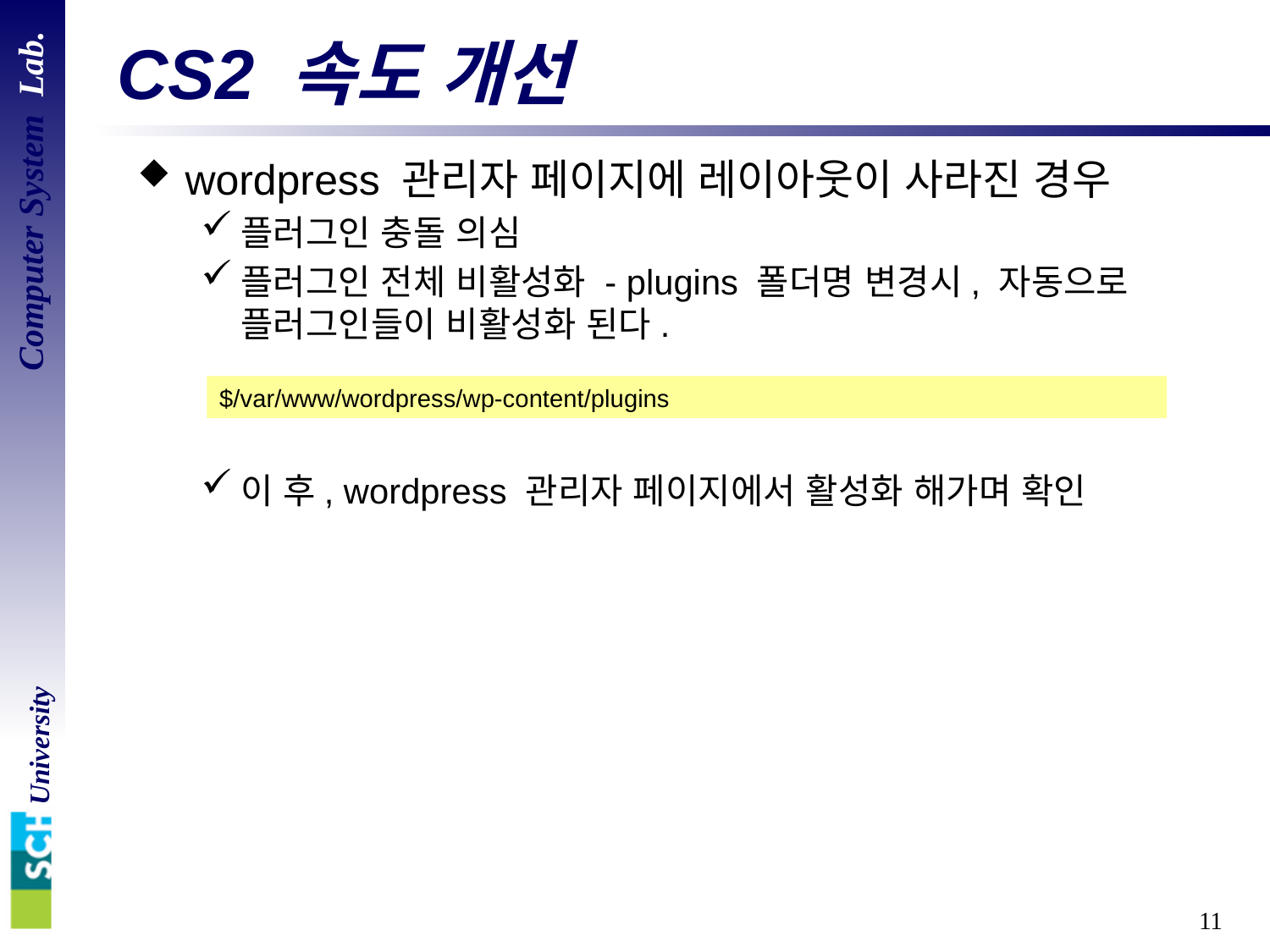

# CS2 속도 개선
wordpress 관리자 페이지에 레이아웃이 사라진 경우
플러그인 충돌 의심
플러그인 전체 비활성화 - plugins 폴더명 변경시, 자동으로 플러그인들이 비활성화 된다.

이 후, wordpress 관리자 페이지에서 활성화 해가며 확인
$/var/www/wordpress/wp-content/plugins